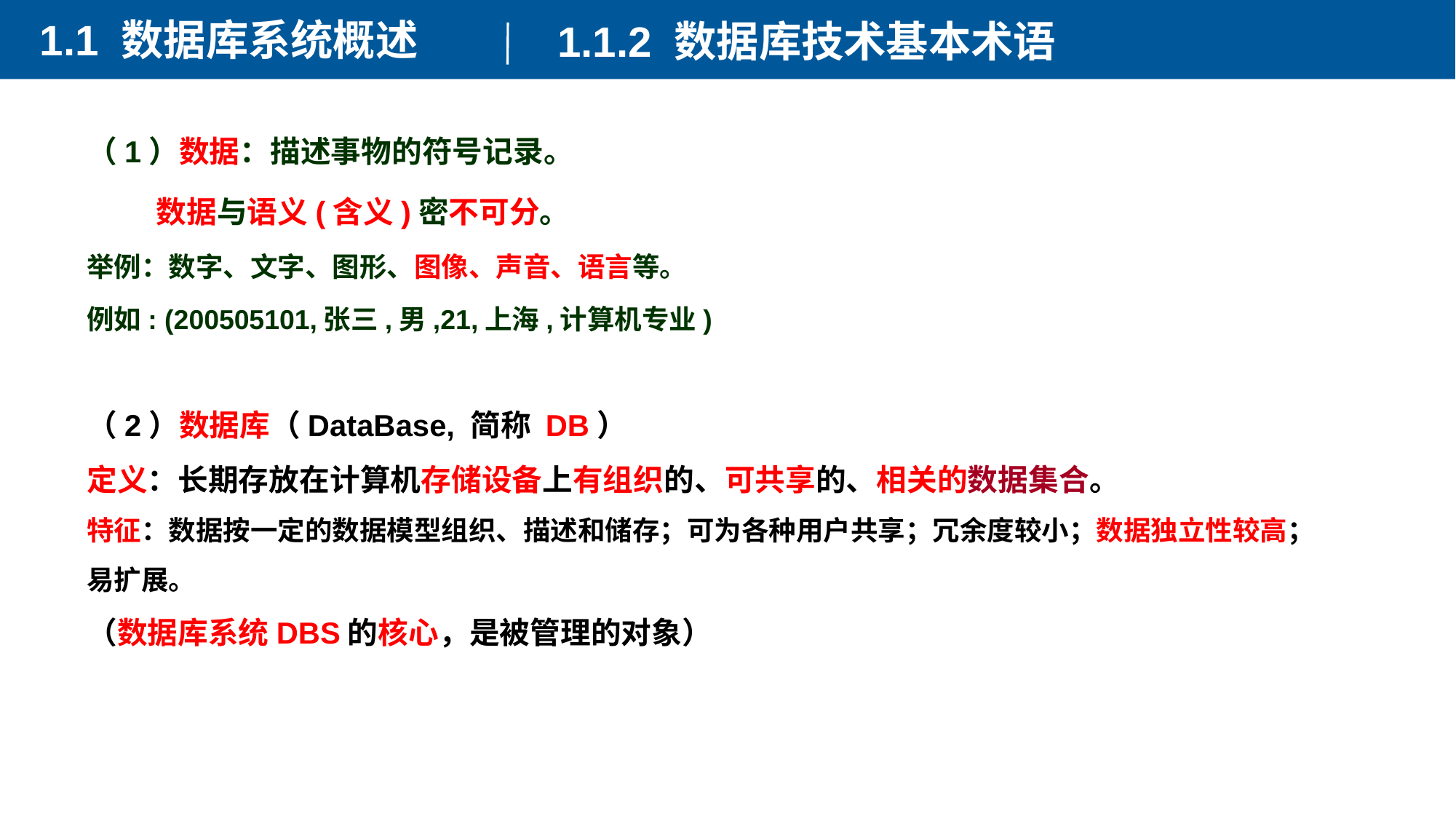

1.1 数据库系统概述
1.1.2 数据库技术基本术语
（1）数据：描述事物的符号记录。
         数据与语义(含义)密不可分。
举例：数字、文字、图形、图像、声音、语言等。
例如: (200505101,张三,男,21,上海,计算机专业)

（2）数据库（DataBase, 简称 DB）
定义：长期存放在计算机存储设备上有组织的、可共享的、相关的数据集合。
特征：数据按一定的数据模型组织、描述和储存；可为各种用户共享；冗余度较小；数据独立性较高；易扩展。
（数据库系统DBS的核心，是被管理的对象）